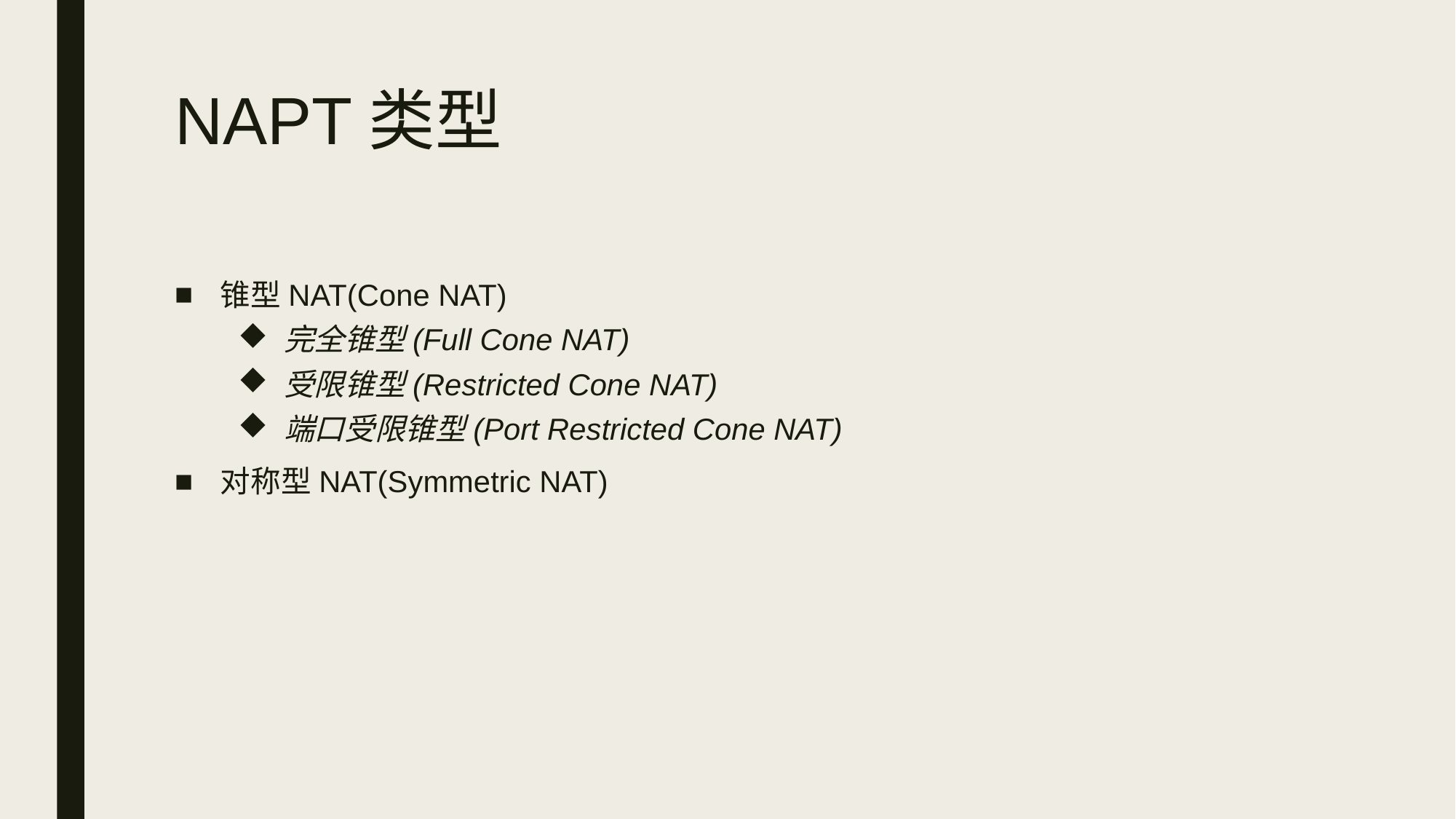

# NAPT类型
锥型NAT(Cone NAT)
完全锥型(Full Cone NAT)
受限锥型(Restricted Cone NAT)
端口受限锥型(Port Restricted Cone NAT)
对称型NAT(Symmetric NAT)